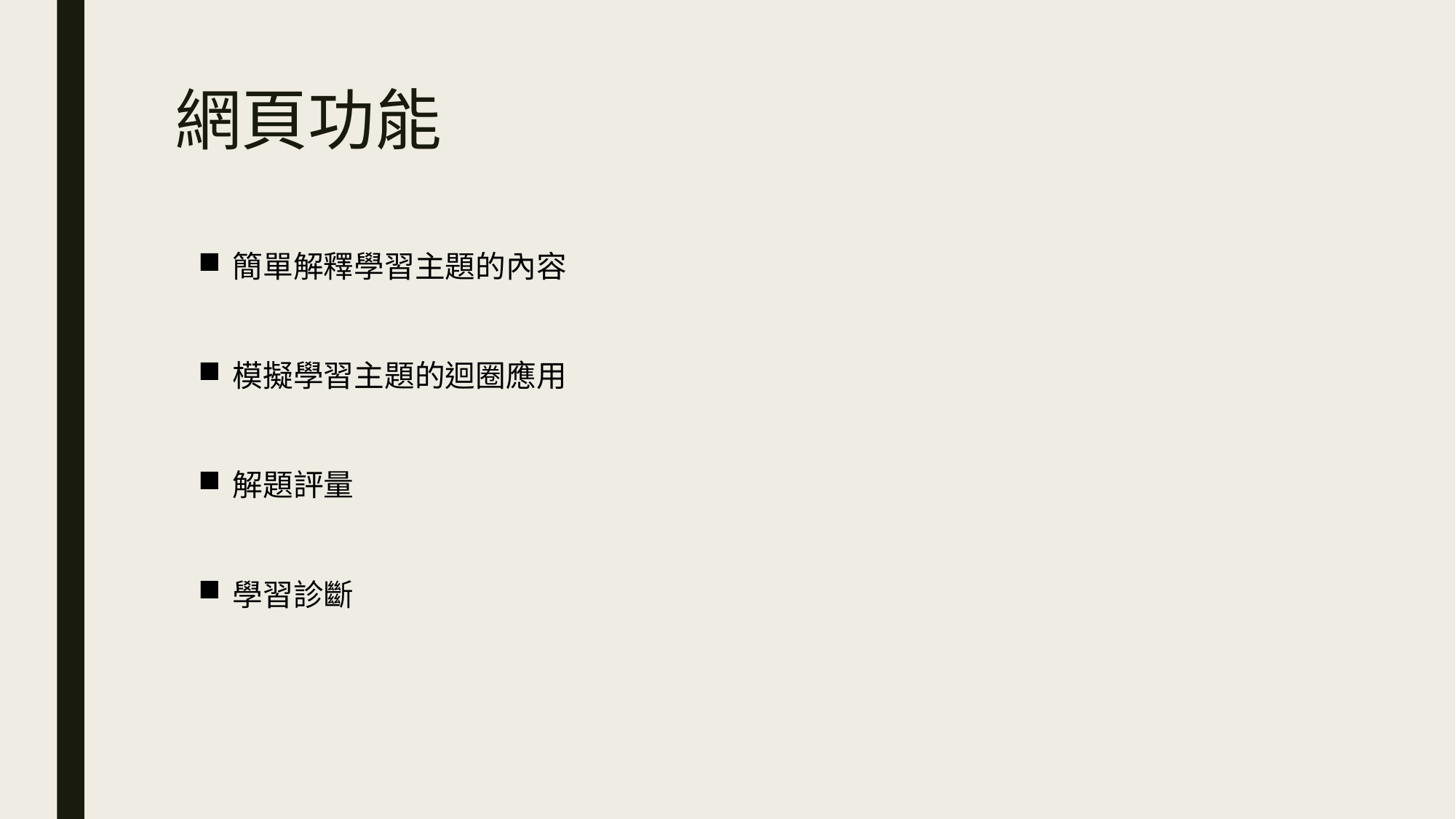

# 網頁功能
簡單解釋學習主題的內容

模擬學習主題的迴圈應用

解題評量

學習診斷
U10916004 資科二 林書吟